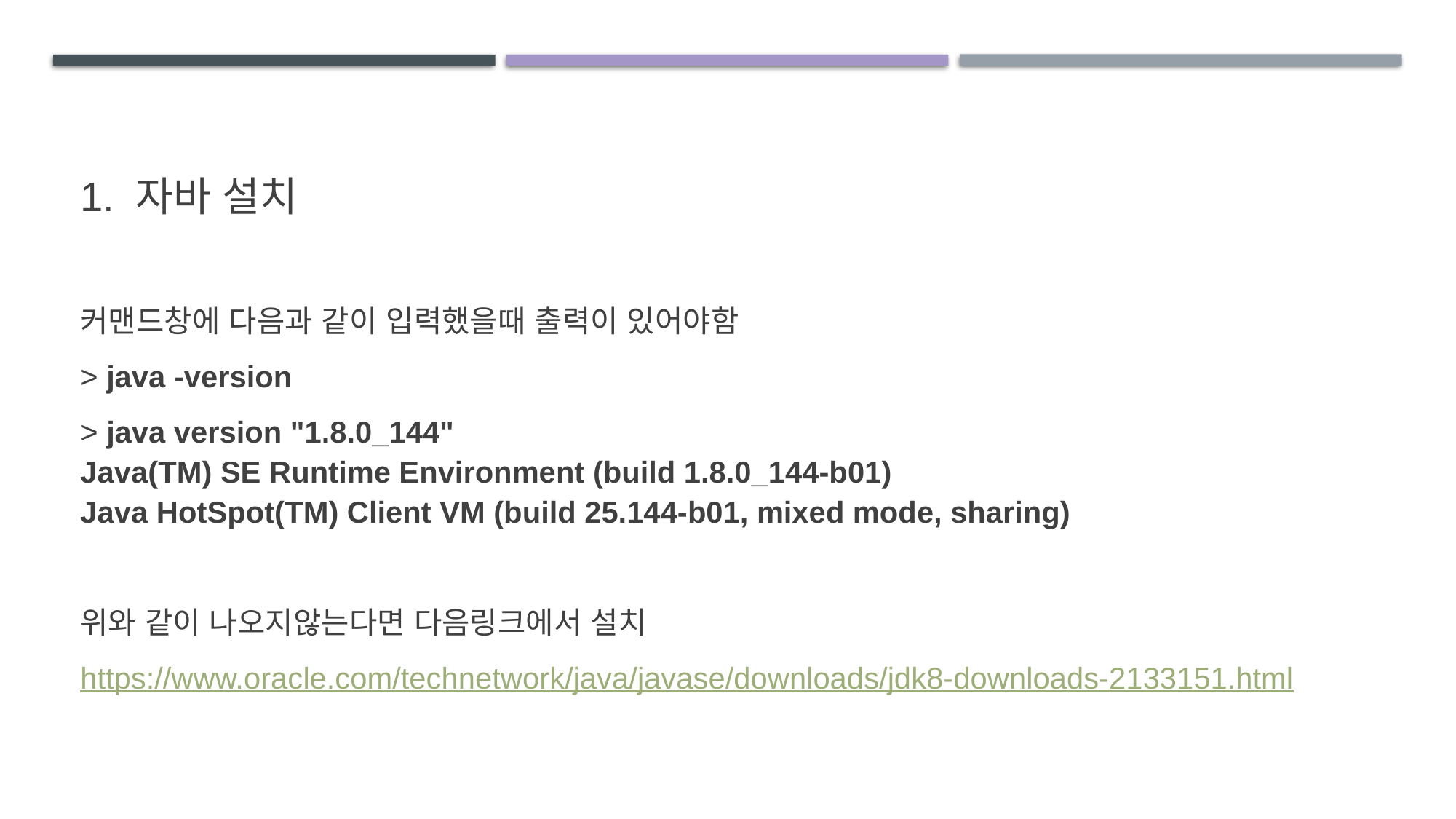

# 1. 자바 설치
커맨드창에 다음과 같이 입력했을때 출력이 있어야함
> java -version
> java version "1.8.0_144"
Java(TM) SE Runtime Environment (build 1.8.0_144-b01)
Java HotSpot(TM) Client VM (build 25.144-b01, mixed mode, sharing)

위와 같이 나오지않는다면 다음링크에서 설치
https://www.oracle.com/technetwork/java/javase/downloads/jdk8-downloads-2133151.html